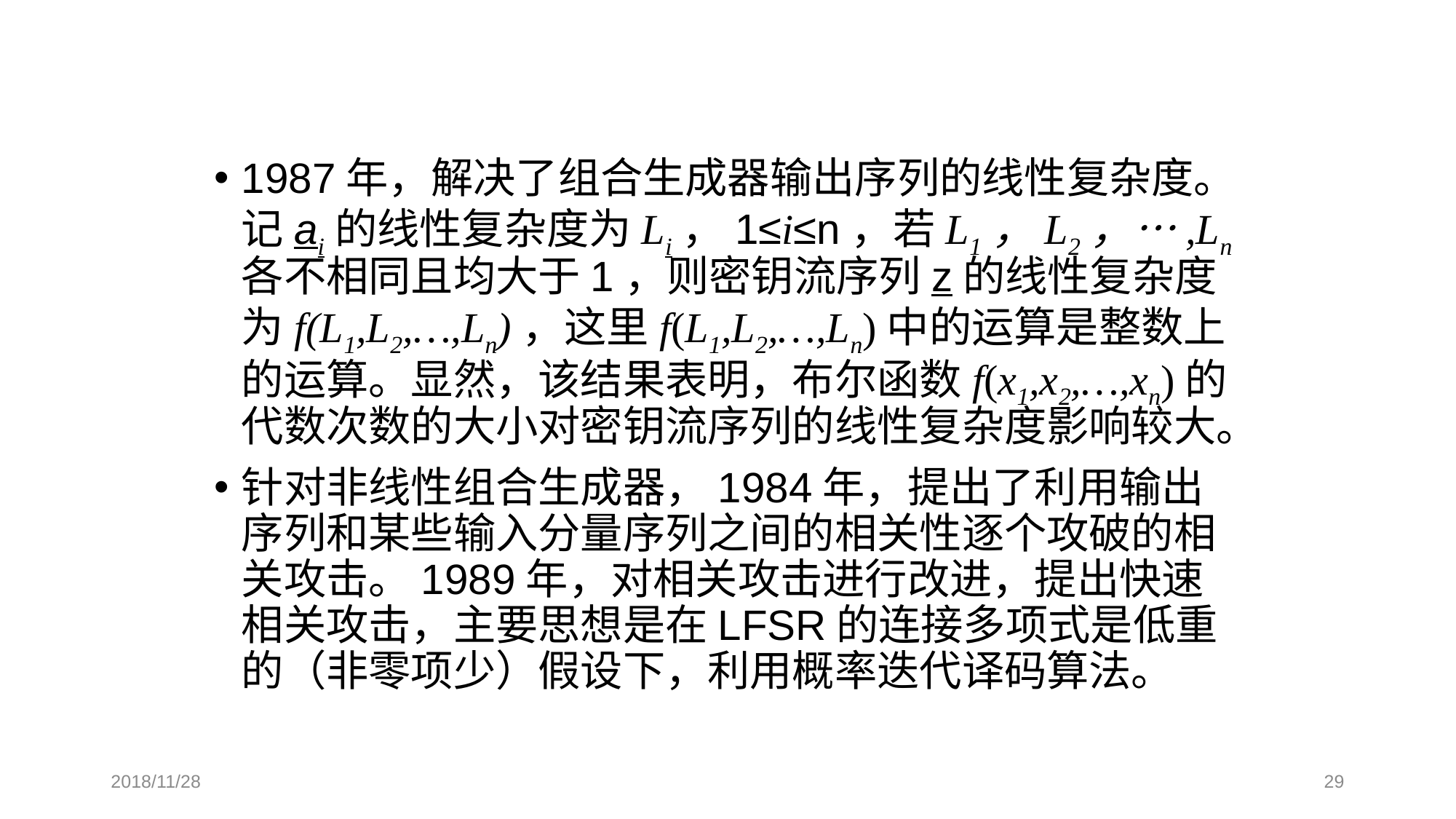

#
1987年，解决了组合生成器输出序列的线性复杂度。记ai的线性复杂度为Li，1≤i≤n，若L1，L2，…,Ln各不相同且均大于1，则密钥流序列z的线性复杂度为f(L1,L2,…,Ln)，这里f(L1,L2,…,Ln)中的运算是整数上的运算。显然，该结果表明，布尔函数f(x1,x2,…,xn)的代数次数的大小对密钥流序列的线性复杂度影响较大。
针对非线性组合生成器，1984年，提出了利用输出序列和某些输入分量序列之间的相关性逐个攻破的相关攻击。1989年，对相关攻击进行改进，提出快速相关攻击，主要思想是在LFSR的连接多项式是低重的（非零项少）假设下，利用概率迭代译码算法。
2018/11/28
29